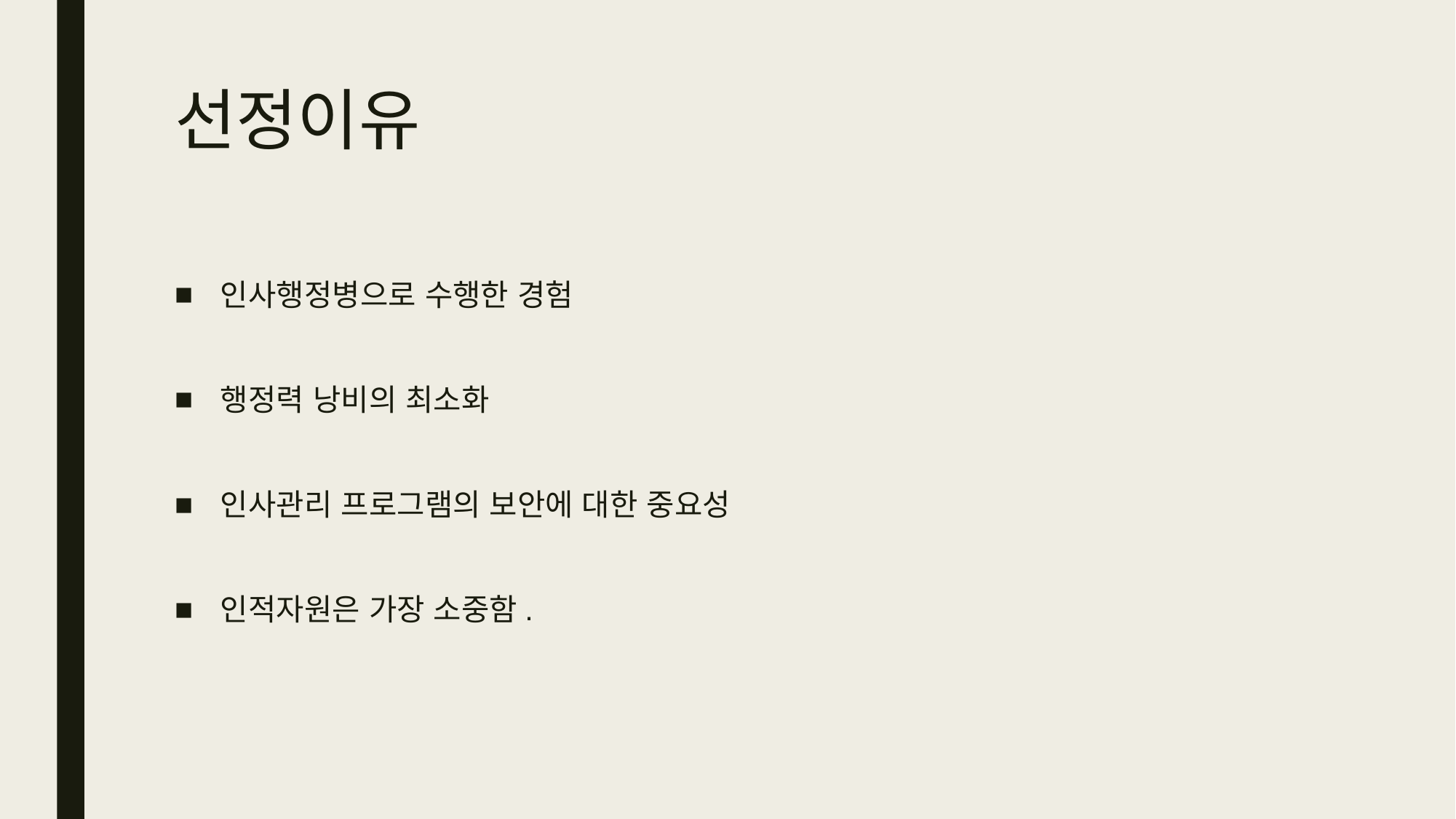

# 선정이유
인사행정병으로 수행한 경험

행정력 낭비의 최소화

인사관리 프로그램의 보안에 대한 중요성

인적자원은 가장 소중함.